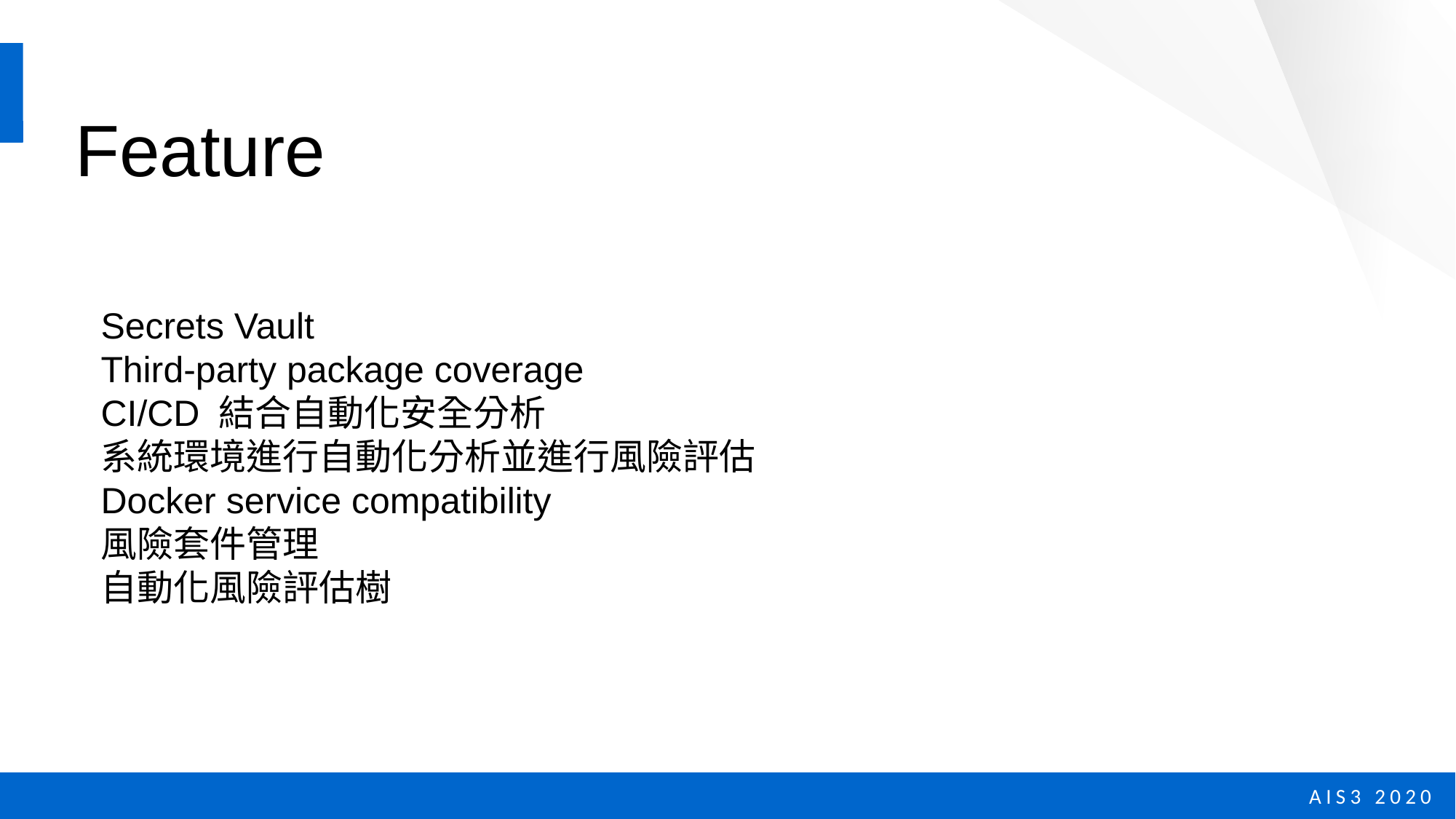

Feature

Secrets Vault
Third-party package coverage
CI/CD 結合自動化安全分析
系統環境進行自動化分析並進行風險評估
Docker service compatibility
風險套件管理
自動化風險評估樹